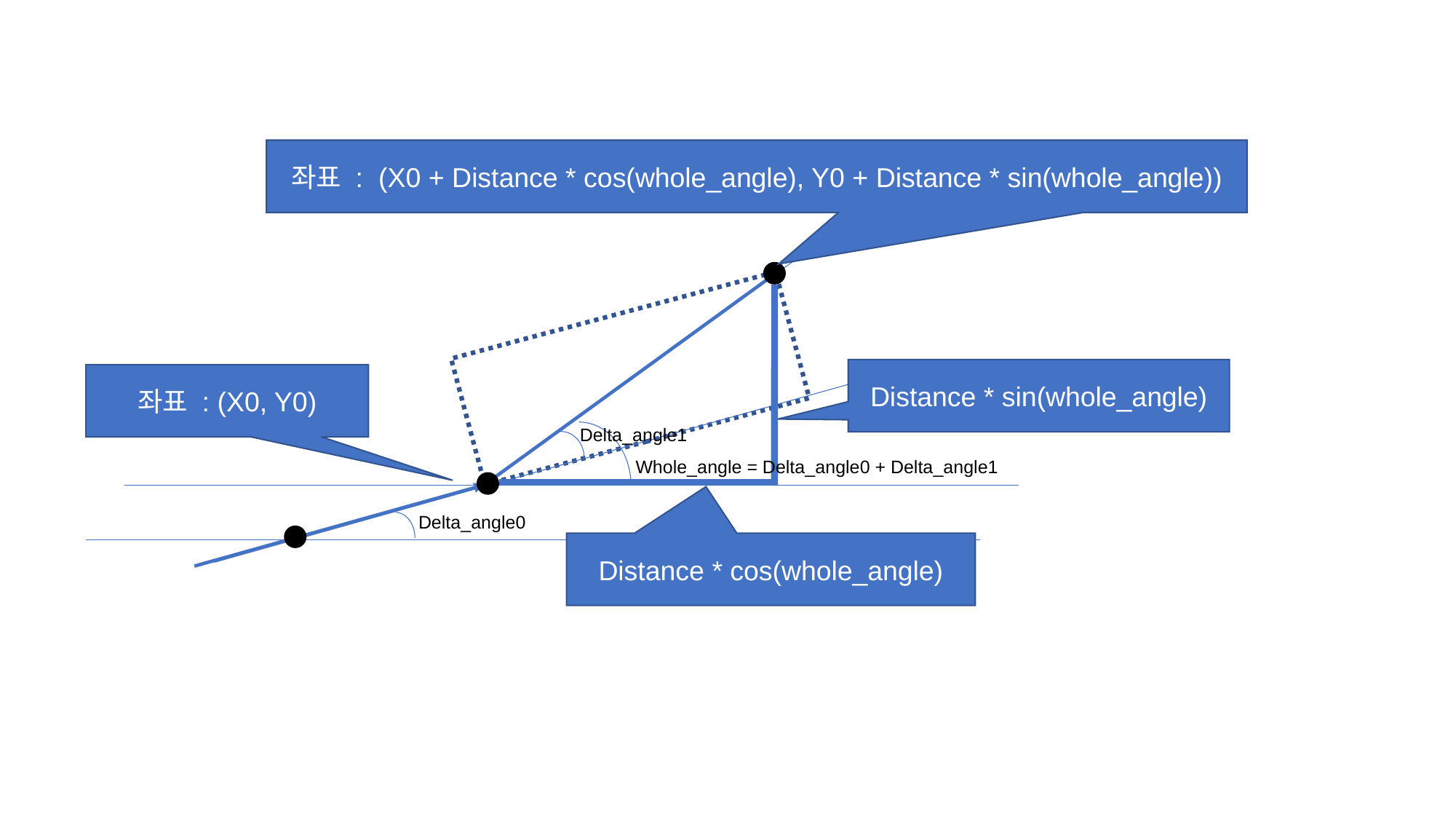

좌표 :  (X0 + Distance * cos(whole_angle), Y0 + Distance * sin(whole_angle))

Distance * sin(whole_angle)
좌표 : (X0, Y0)
Delta_angle1

Whole_angle = Delta_angle0 + Delta_angle1

Delta_angle0

Distance * cos(whole_angle)